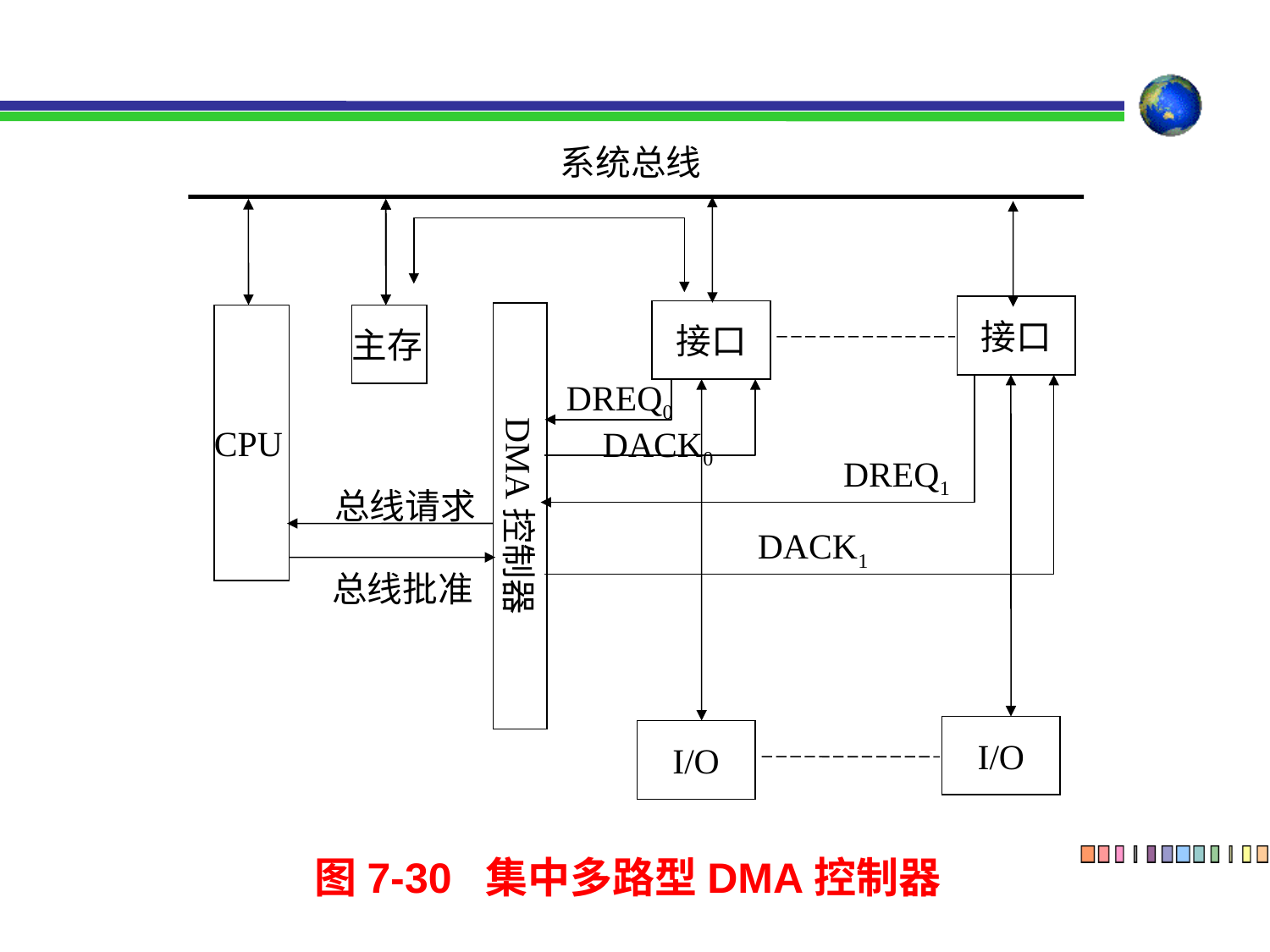

系统总线

CPU

接口
接口

DMA控制器
总线请求

总线批准

主存
DREQ0

DACK0
DREQ1
DACK1
I/O
I/O

图7-30  集中多路型DMA控制器
77